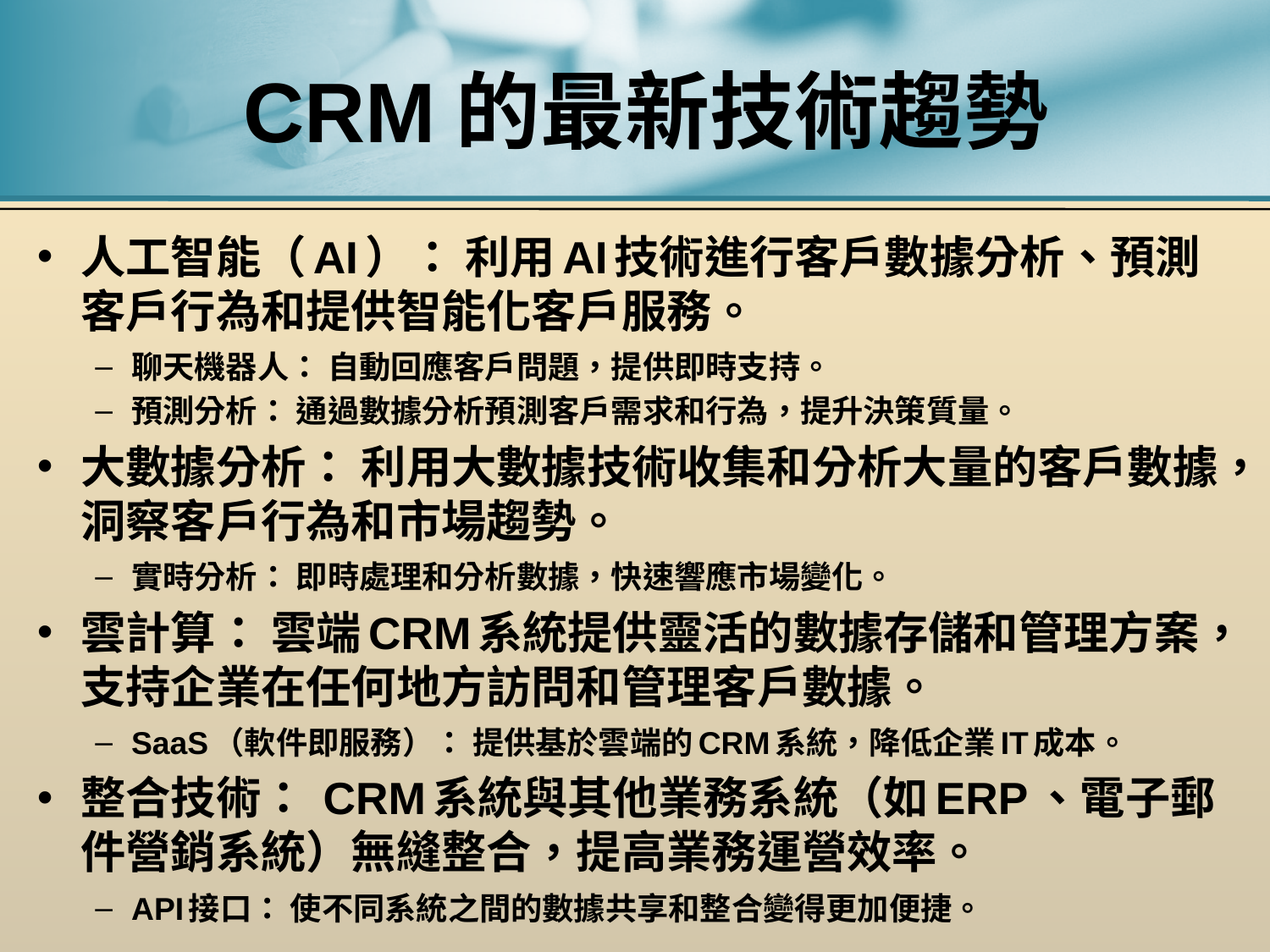

# CRM的最新技術趨勢
人工智能（AI）： 利用AI技術進行客戶數據分析、預測客戶行為和提供智能化客戶服務。
聊天機器人： 自動回應客戶問題，提供即時支持。
預測分析： 通過數據分析預測客戶需求和行為，提升決策質量。
大數據分析： 利用大數據技術收集和分析大量的客戶數據，洞察客戶行為和市場趨勢。
實時分析： 即時處理和分析數據，快速響應市場變化。
雲計算： 雲端CRM系統提供靈活的數據存儲和管理方案，支持企業在任何地方訪問和管理客戶數據。
SaaS（軟件即服務）： 提供基於雲端的CRM系統，降低企業IT成本。
整合技術： CRM系統與其他業務系統（如ERP、電子郵件營銷系統）無縫整合，提高業務運營效率。
API接口： 使不同系統之間的數據共享和整合變得更加便捷。